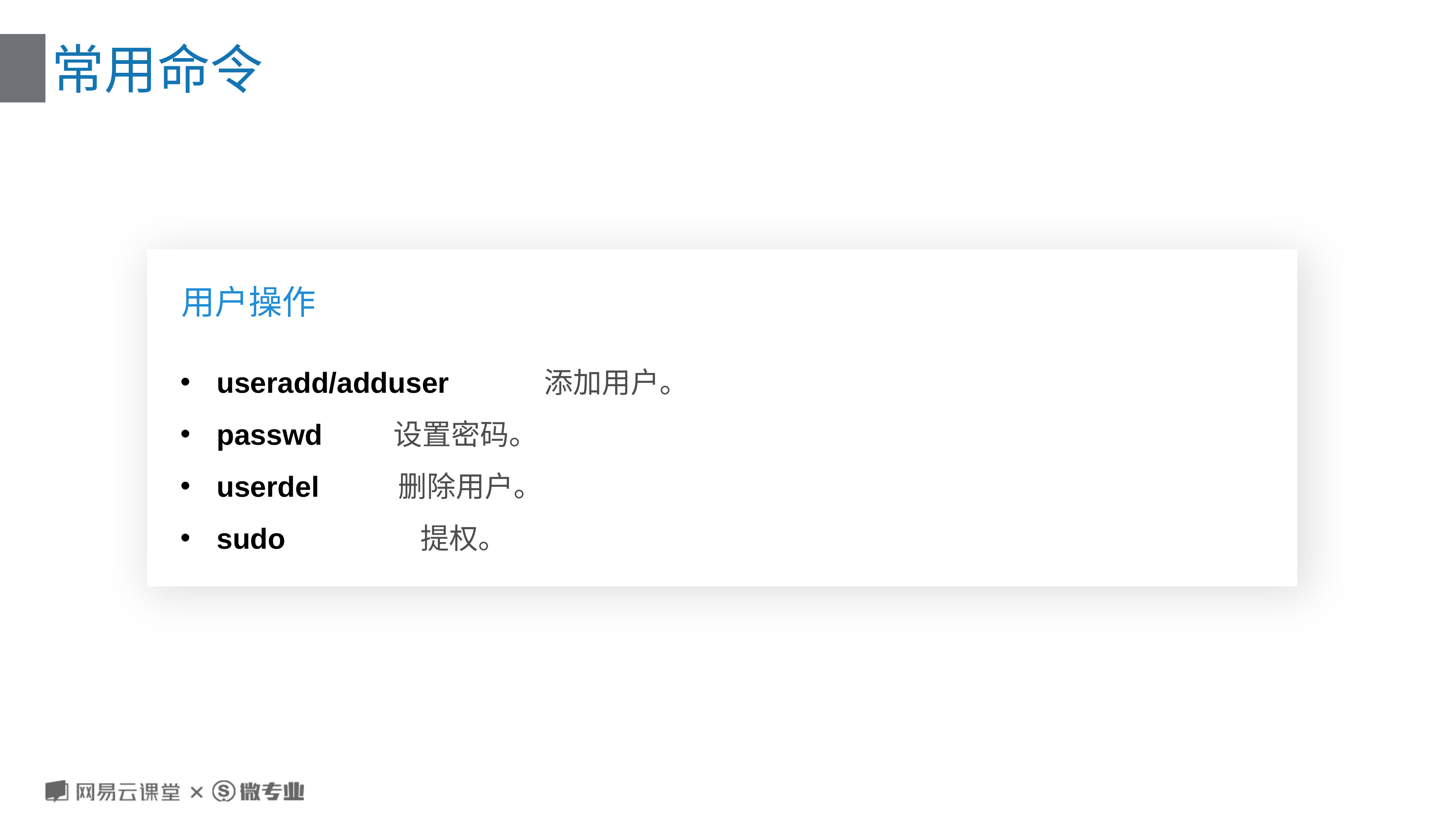

# 常用命令

用户操作
useradd/adduser           添加用户。
passwd        设置密码。
userdel         删除用户。
sudo                提权。